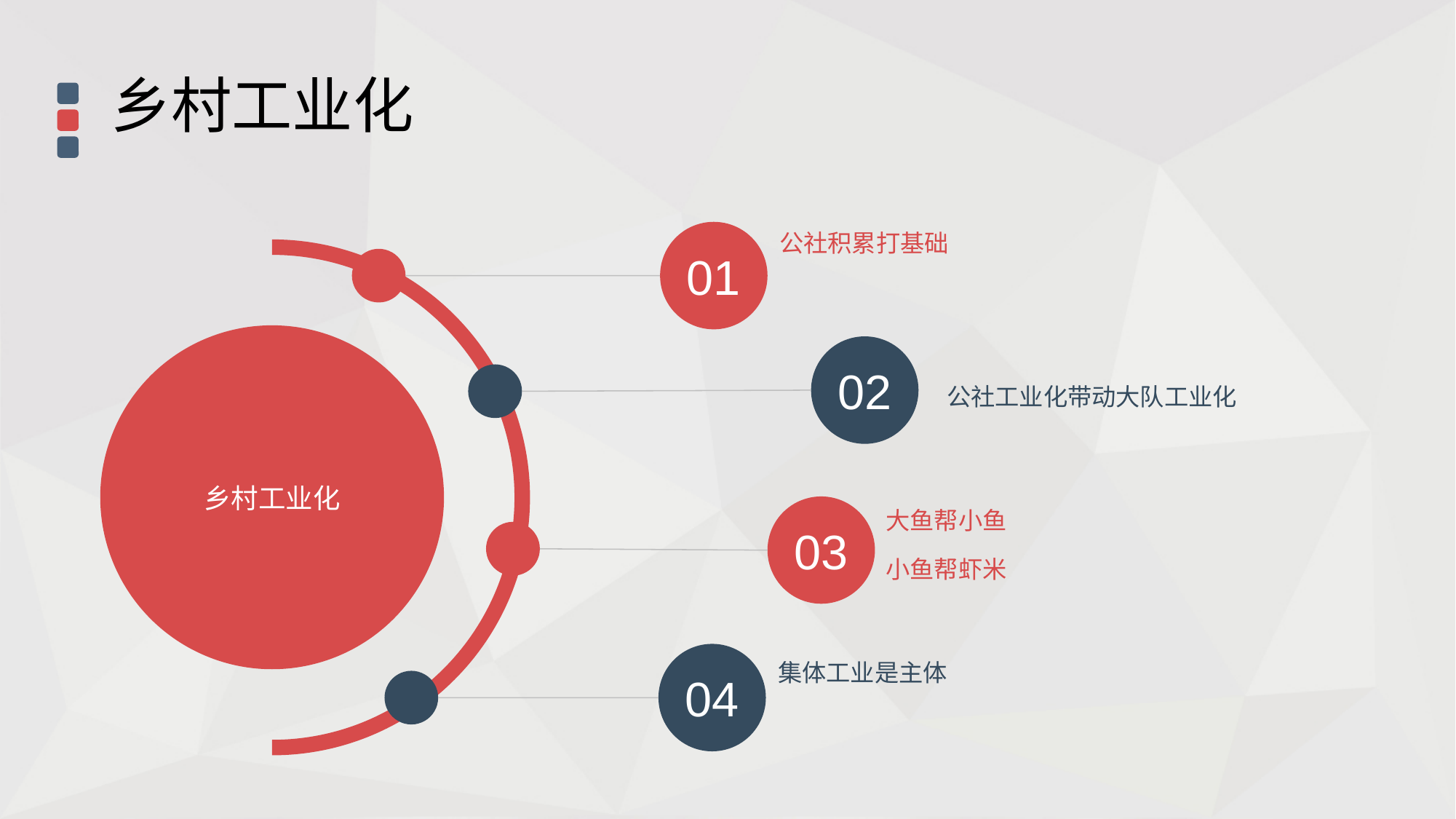

乡村工业化
公社积累打基础
01

乡村工业化
02

公社工业化带动大队工业化
大鱼帮小鱼
小鱼帮虾米
03

04
集体工业是主体